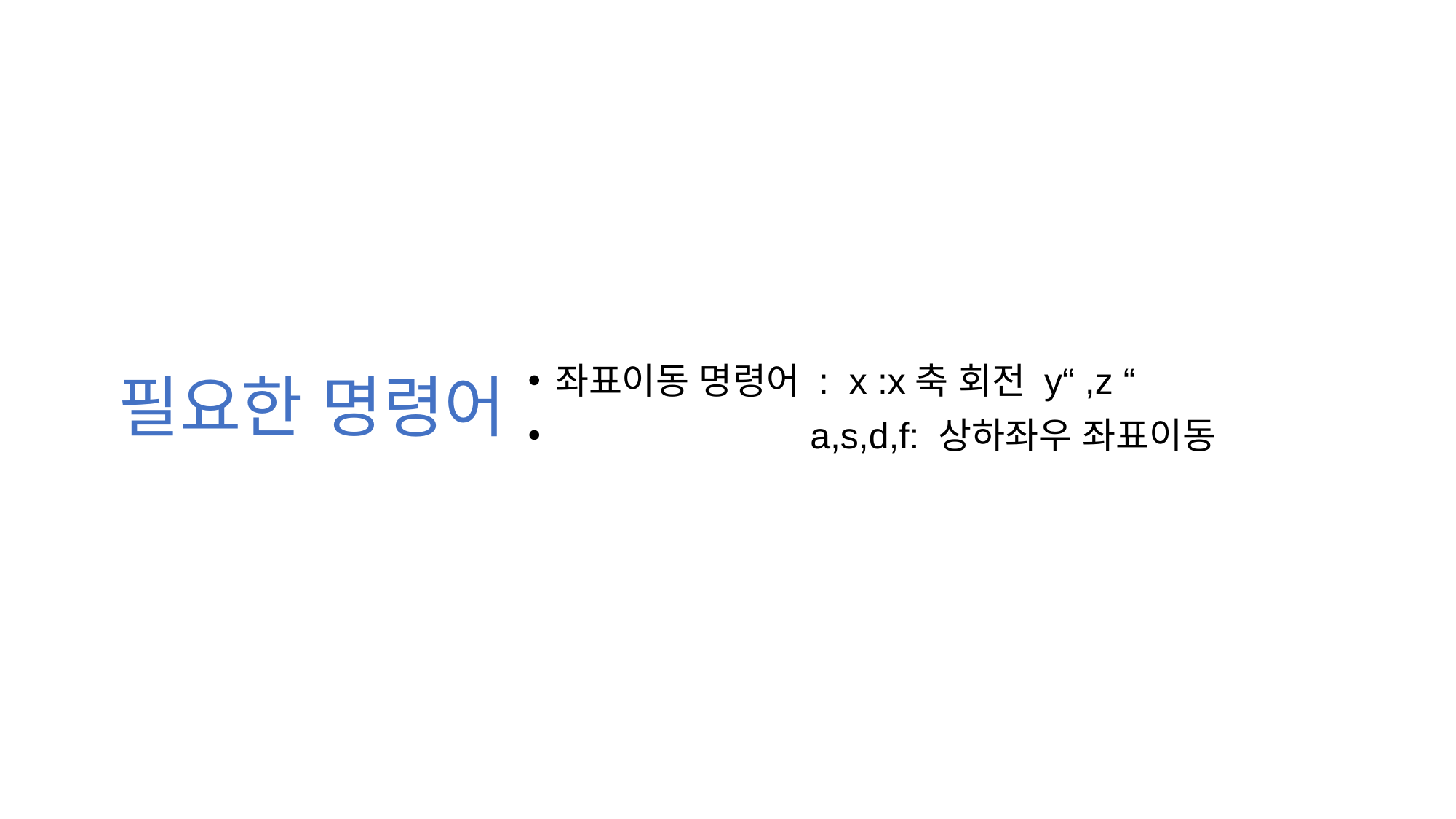

# 필요한 명령어
좌표이동 명령어 :  x :x축 회전 y“ ,z “
                         a,s,d,f: 상하좌우 좌표이동